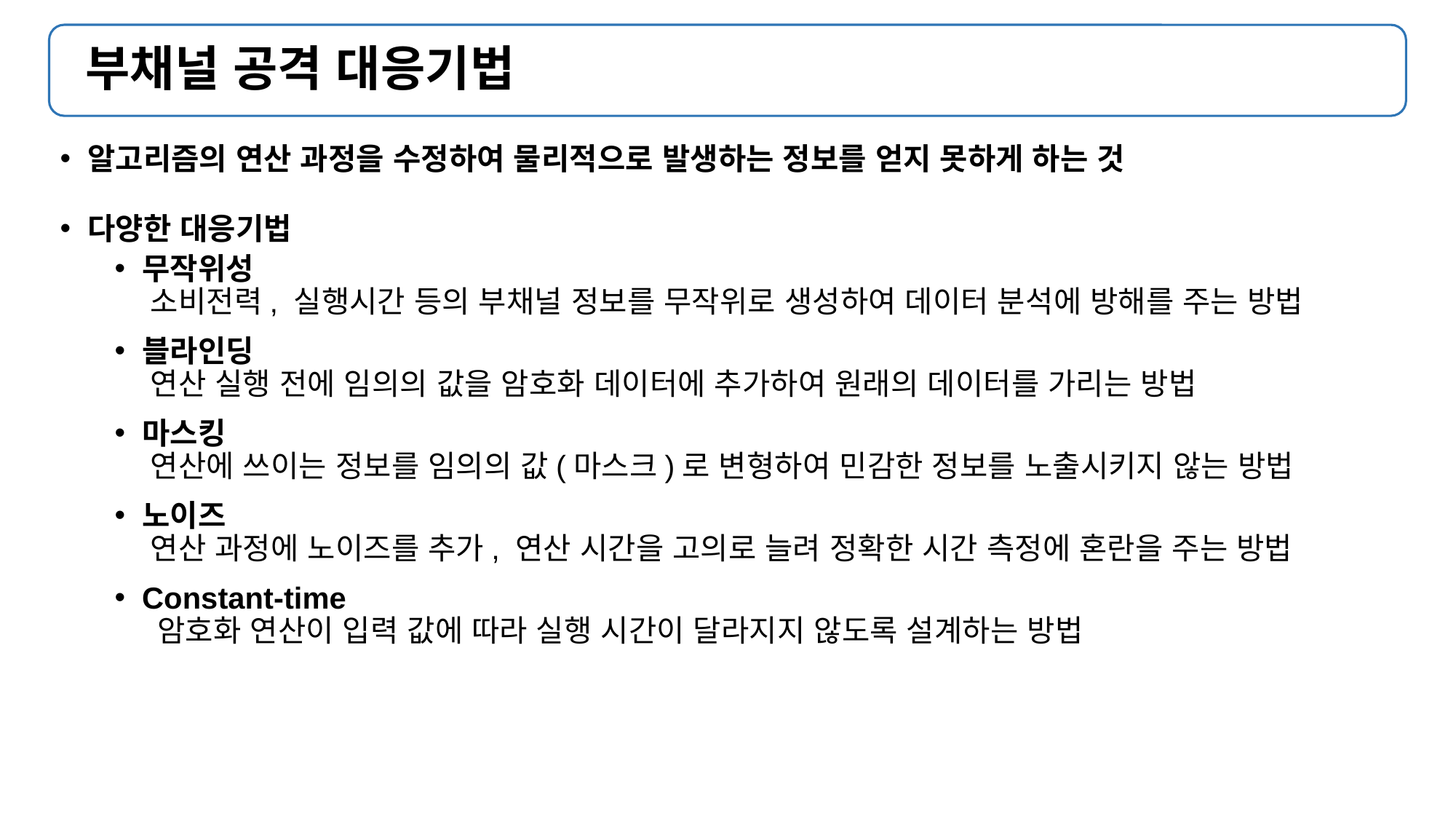

# 부채널 공격 대응기법
알고리즘의 연산 과정을 수정하여 물리적으로 발생하는 정보를 얻지 못하게 하는 것
다양한 대응기법
무작위성
 소비전력, 실행시간 등의 부채널 정보를 무작위로 생성하여 데이터 분석에 방해를 주는 방법
블라인딩
 연산 실행 전에 임의의 값을 암호화 데이터에 추가하여 원래의 데이터를 가리는 방법
마스킹
 연산에 쓰이는 정보를 임의의 값(마스크)로 변형하여 민감한 정보를 노출시키지 않는 방법
노이즈
 연산 과정에 노이즈를 추가, 연산 시간을 고의로 늘려 정확한 시간 측정에 혼란을 주는 방법
Constant-time
 암호화 연산이 입력 값에 따라 실행 시간이 달라지지 않도록 설계하는 방법